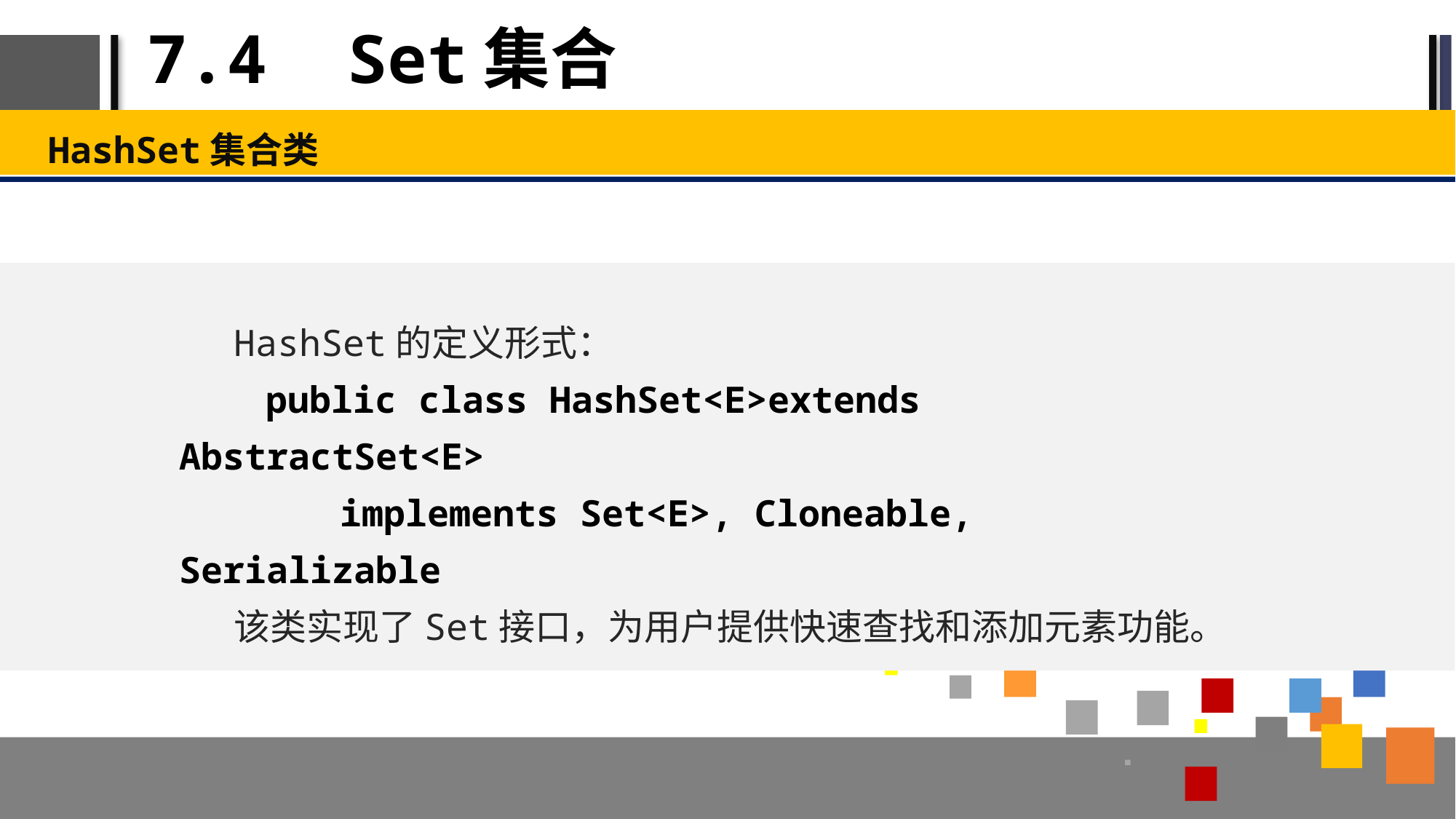

# 7.4  Set集合

HashSet集合类

HashSet的定义形式：
public class HashSet<E>extends AbstractSet<E>
implements Set<E>, Cloneable, Serializable
该类实现了Set接口，为用户提供快速查找和添加元素功能。